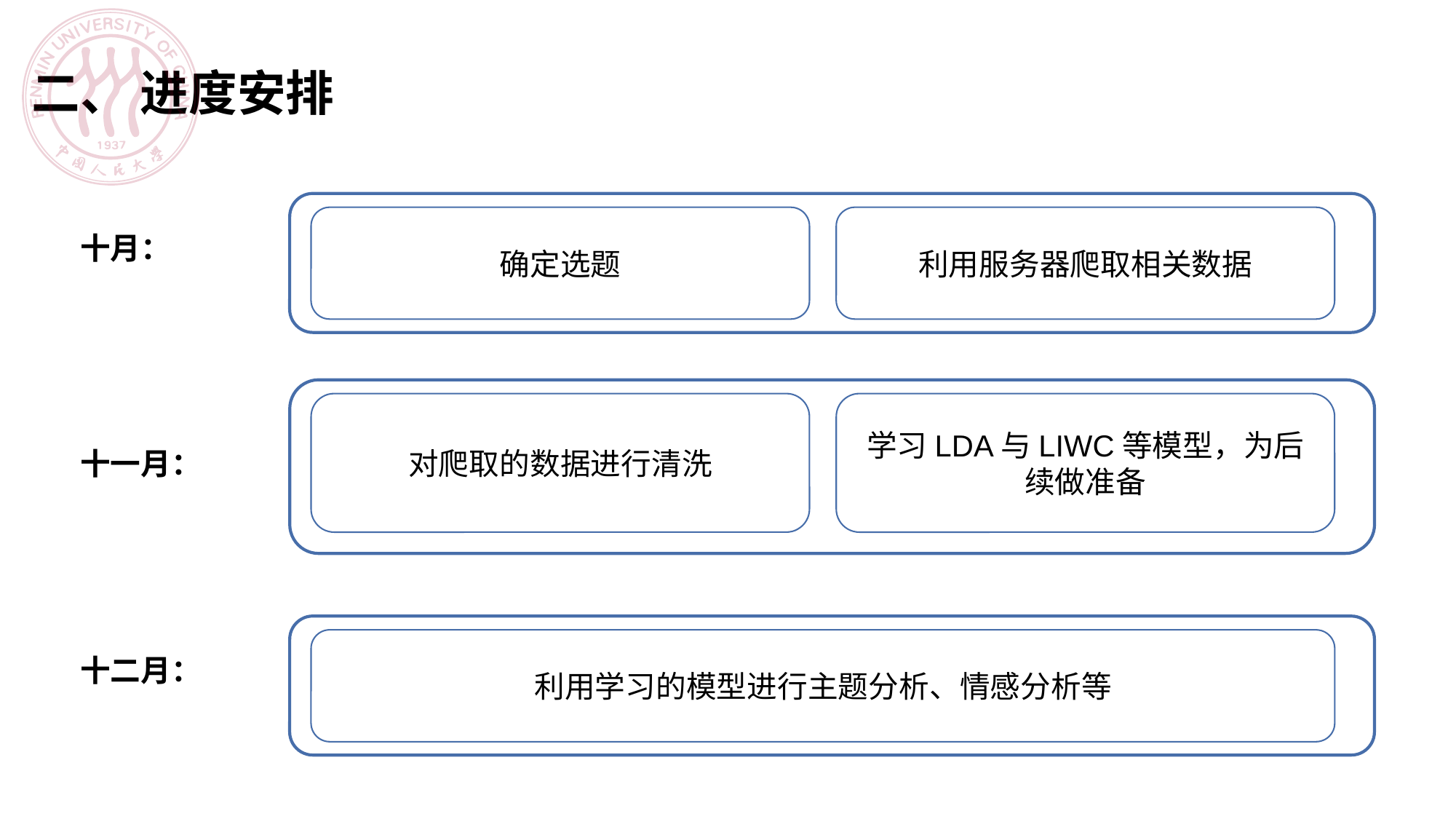

二、 进度安排

确定选题
利用服务器爬取相关数据
十月：

对爬取的数据进行清洗
学习LDA与LIWC等模型，为后续做准备
十一月：

利用学习的模型进行主题分析、情感分析等
十二月：
4